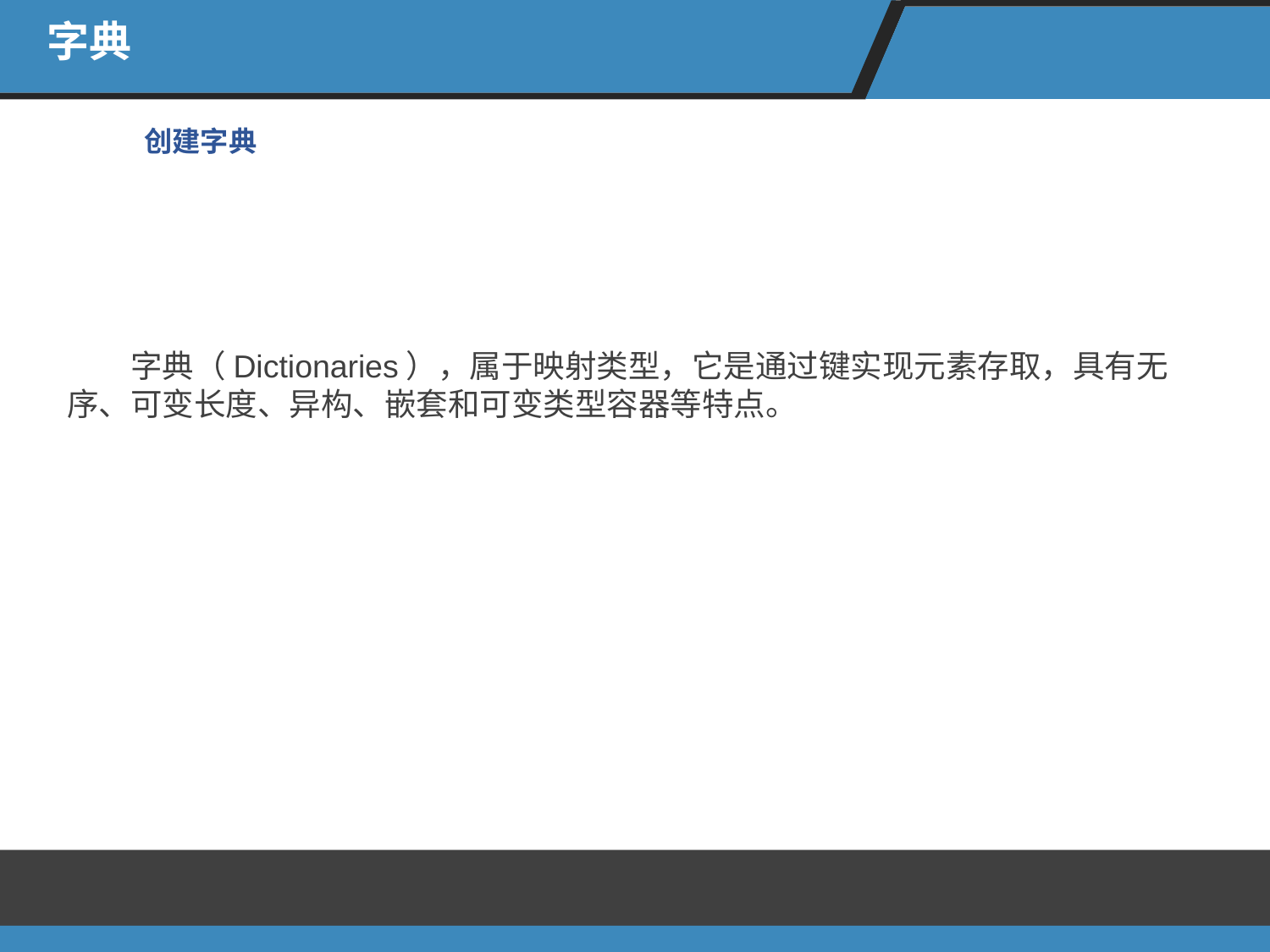

字典
创建字典
字典（Dictionaries），属于映射类型，它是通过键实现元素存取，具有无序、可变长度、异构、嵌套和可变类型容器等特点。